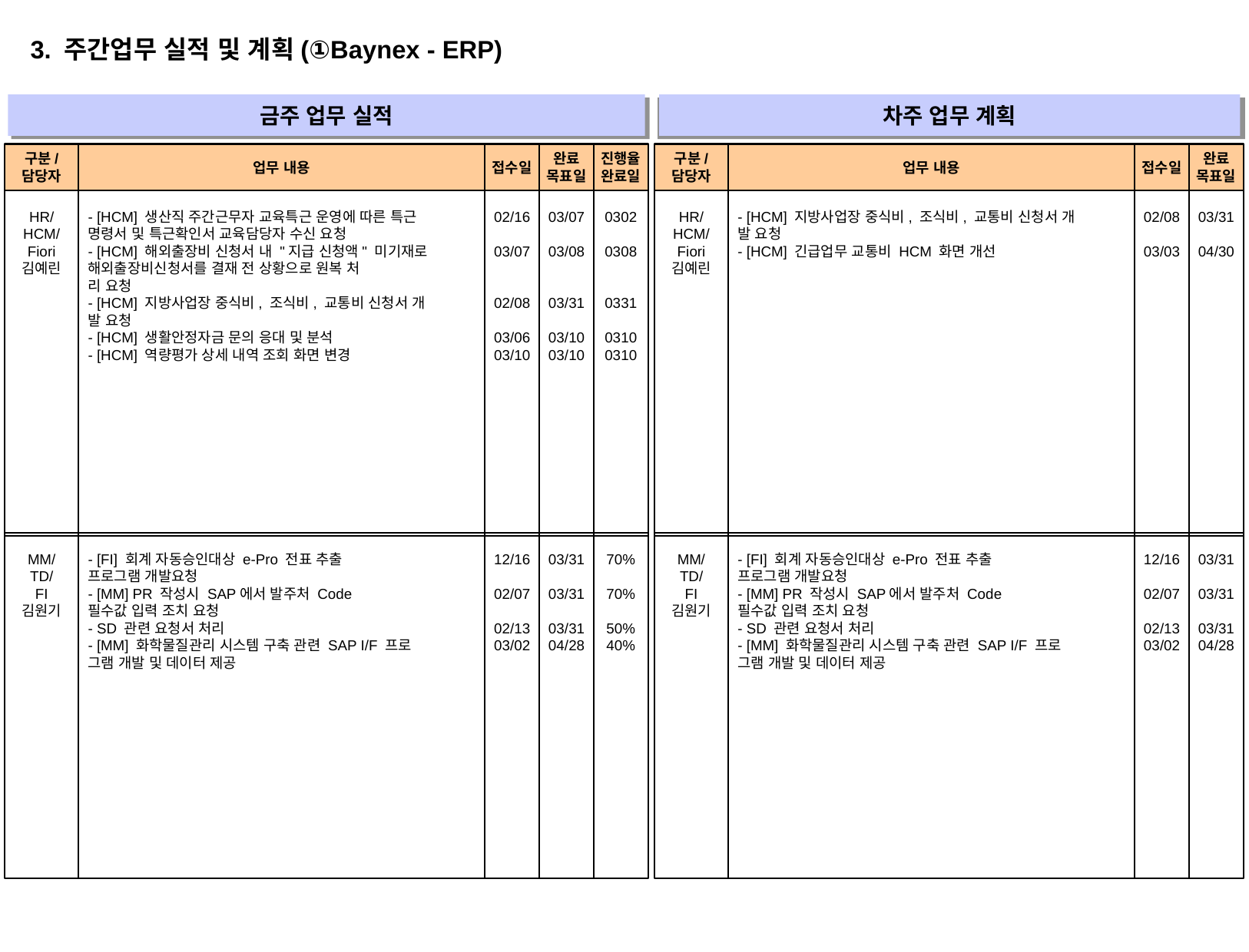

3. 주간업무 실적 및 계획(①Baynex - ERP)
금주 업무 실적
차주 업무 계획
" "
" "
구분/
담당자
업무 내용
접수일
완료
목표일
진행율
완료일
구분/
담당자
업무 내용
접수일
완료
목표일
HR/
HCM/
Fiori
김예린

- [HCM] 생산직 주간근무자 교육특근 운영에 따른 특근
명령서 및 특근확인서 교육담당자 수신 요청
- [HCM] 해외출장비 신청서 내 "지급 신청액" 미기재로
해외출장비신청서를 결재 전 상황으로 원복 처
리 요청
- [HCM] 지방사업장 중식비, 조식비, 교통비 신청서 개
발 요청
- [HCM] 생활안정자금 문의 응대 및 분석
- [HCM] 역량평가 상세 내역 조회 화면 변경
02/16
03/07
02/08
03/06
03/10
03/07
03/08
03/31
03/10
03/10
0302
0308
0331
0310
0310
HR/
HCM/
Fiori
김예린

- [HCM] 지방사업장 중식비, 조식비, 교통비 신청서 개
발 요청
- [HCM] 긴급업무 교통비 HCM 화면 개선
02/08
03/03
03/31
04/30
MM/
TD/
FI
김원기

- [FI] 회계 자동승인대상 e-Pro 전표 추출
프로그램 개발요청
- [MM] PR 작성시 SAP에서 발주처 Code
필수값 입력 조치 요청
- SD 관련 요청서 처리
- [MM] 화학물질관리 시스템 구축 관련 SAP I/F 프로
그램 개발 및 데이터 제공
12/16
02/07
02/13
03/02
03/31
03/31
03/31
04/28
70%
70%
50%
40%
MM/
TD/
FI
김원기

- [FI] 회계 자동승인대상 e-Pro 전표 추출
프로그램 개발요청
- [MM] PR 작성시 SAP에서 발주처 Code
필수값 입력 조치 요청
- SD 관련 요청서 처리
- [MM] 화학물질관리 시스템 구축 관련 SAP I/F 프로
그램 개발 및 데이터 제공
12/16
02/07
02/13
03/02
03/31
03/31
03/31
04/28